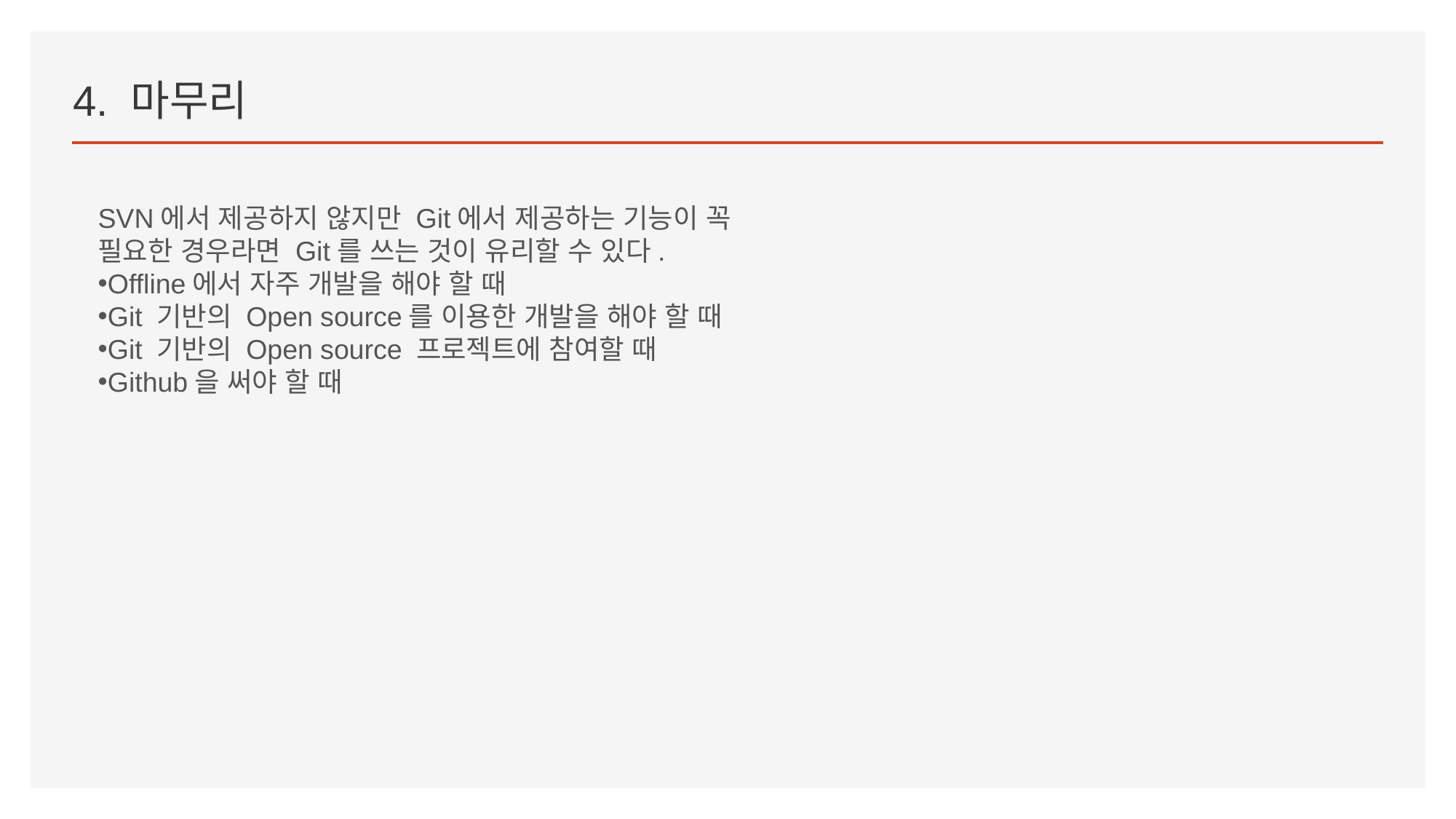

# 4. 마무리
SVN에서 제공하지 않지만 Git에서 제공하는 기능이 꼭 필요한 경우라면 Git를 쓰는 것이 유리할 수 있다.
Offline에서 자주 개발을 해야 할 때
Git 기반의 Open source를 이용한 개발을 해야 할 때
Git 기반의 Open source 프로젝트에 참여할 때
Github을 써야 할 때